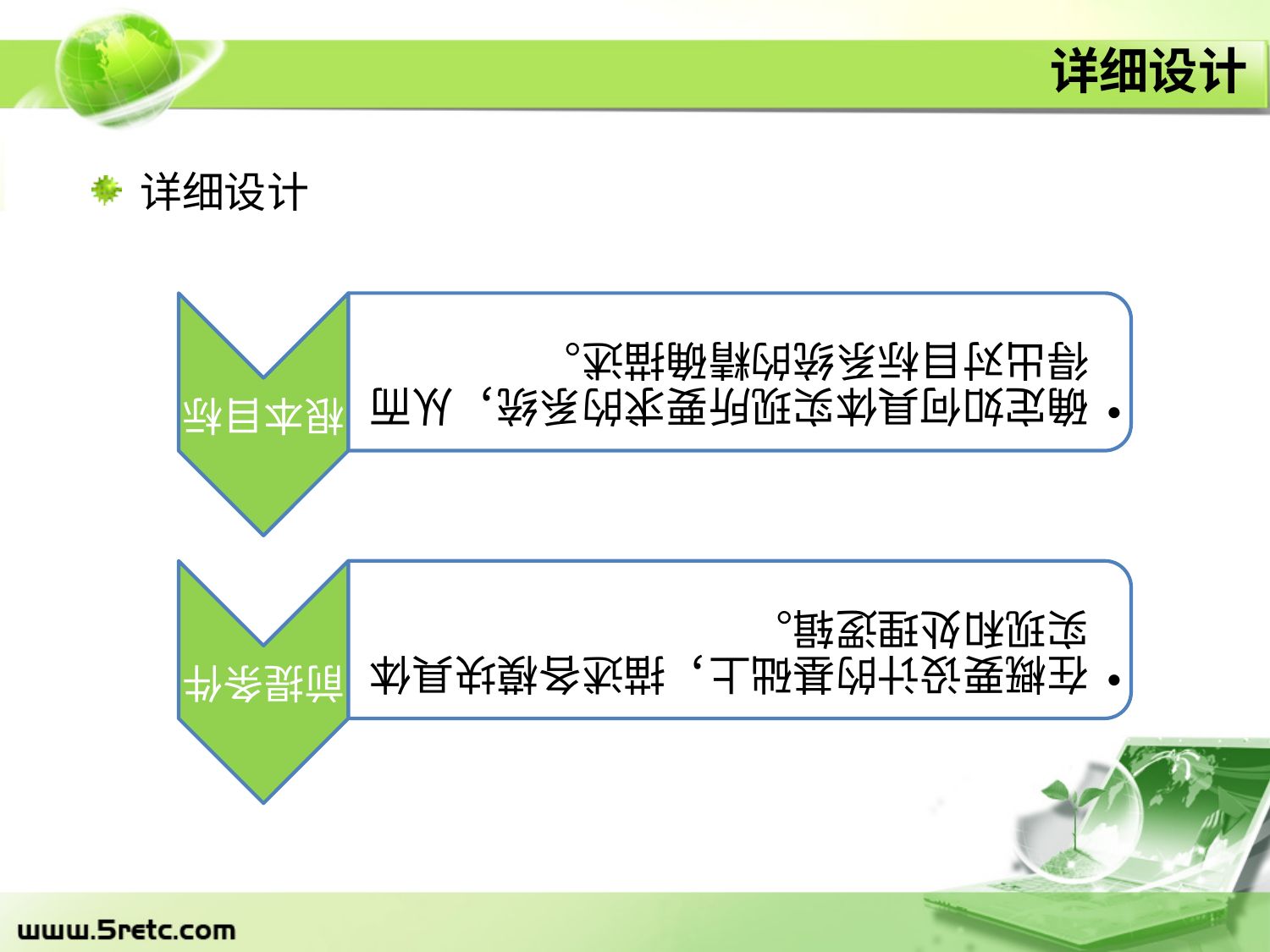

# 详细设计
详细设计
根本目标
确定如何具体实现所要求的系统，从而得出对目标系统的精确描述。
前提条件
在概要设计的基础上，描述各模块具体实现和处理逻辑。
网络